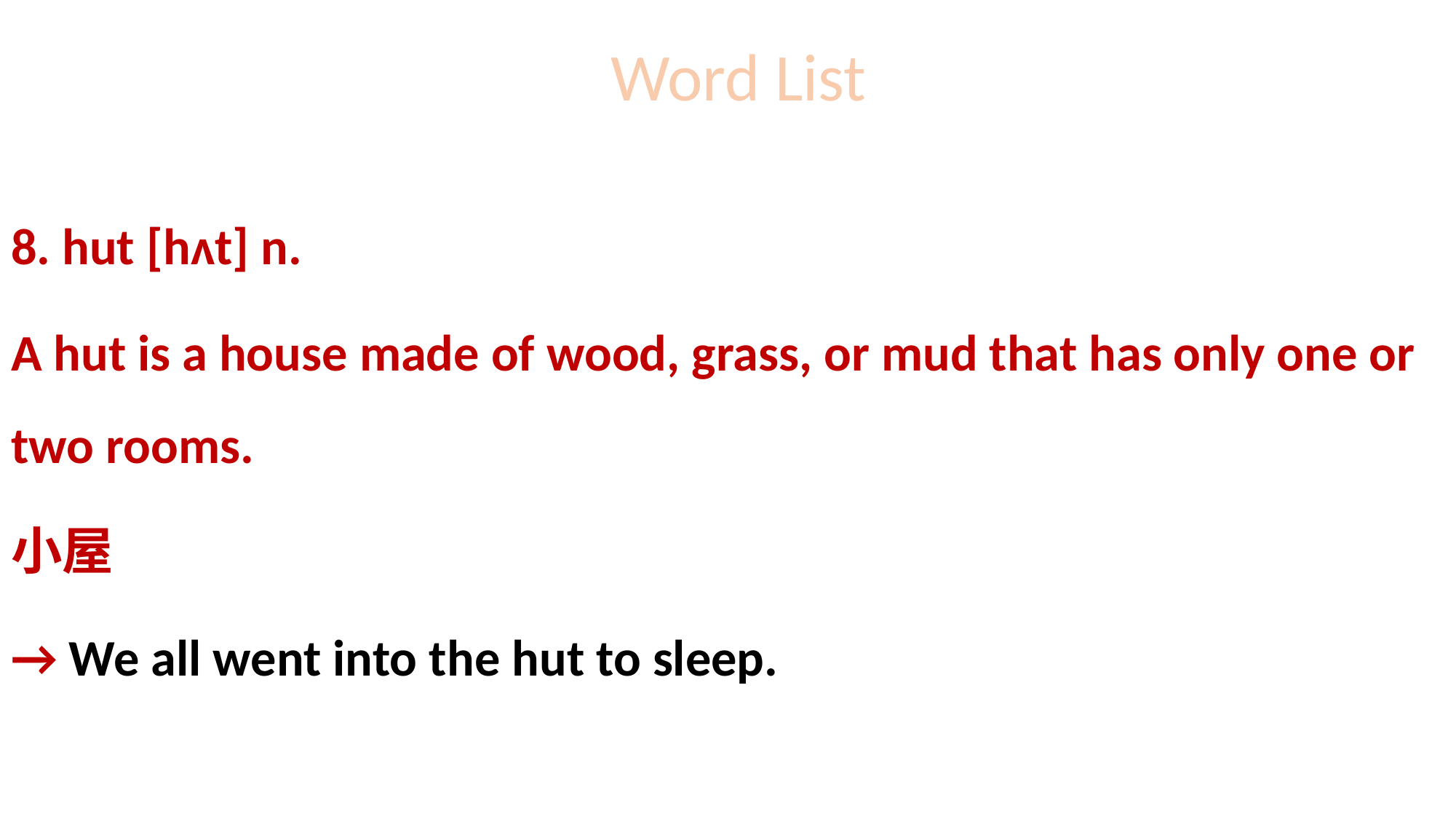

# Word List
8. hut [hʌt] n.
A hut is a house made of wood, grass, or mud that has only one or two rooms.
小屋
→ We all went into the hut to sleep.